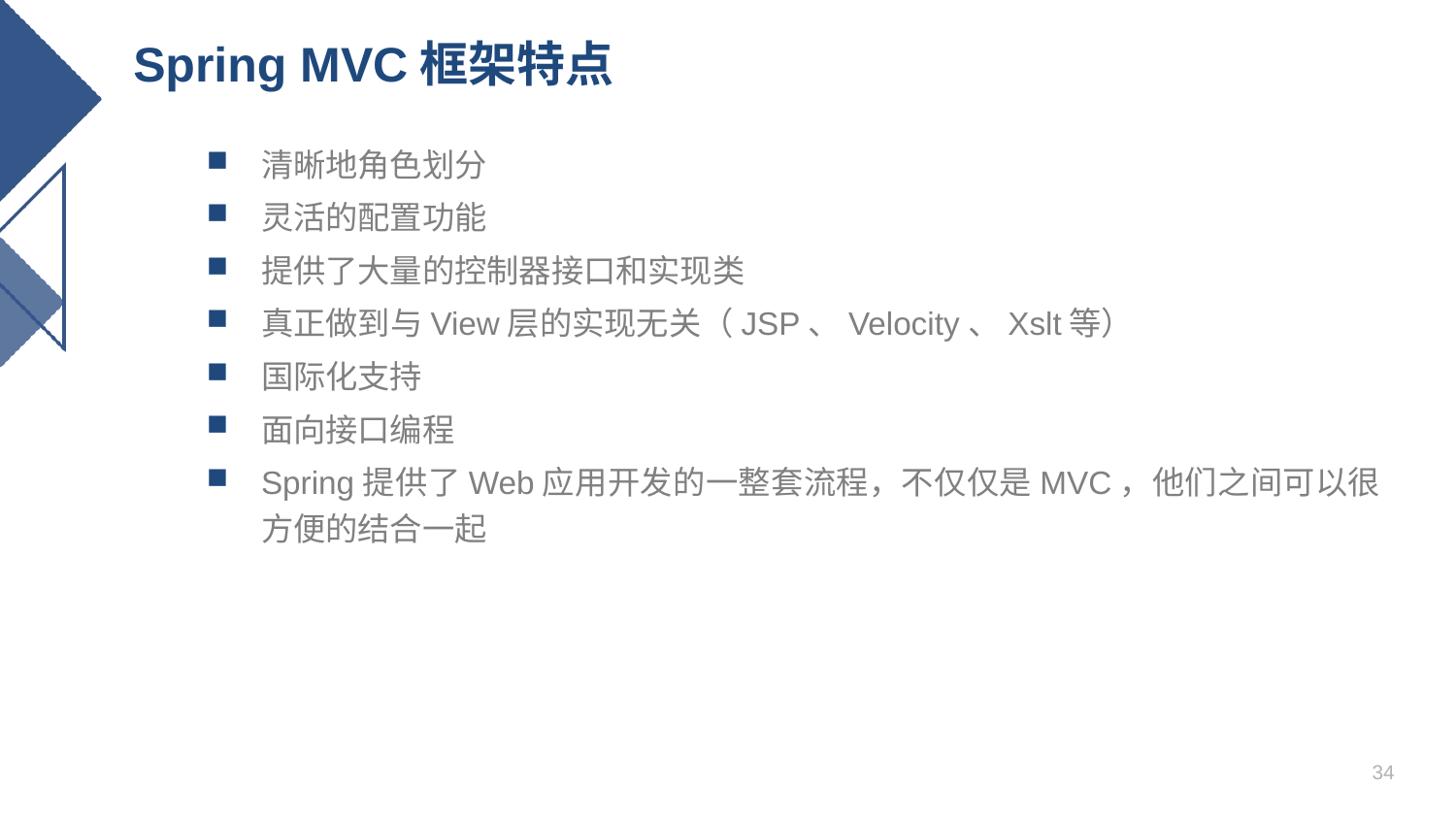

# Spring MVC框架特点
清晰地角色划分
灵活的配置功能
提供了大量的控制器接口和实现类
真正做到与View层的实现无关（JSP、Velocity、Xslt等）
国际化支持
面向接口编程
Spring提供了Web应用开发的一整套流程，不仅仅是MVC，他们之间可以很方便的结合一起

34